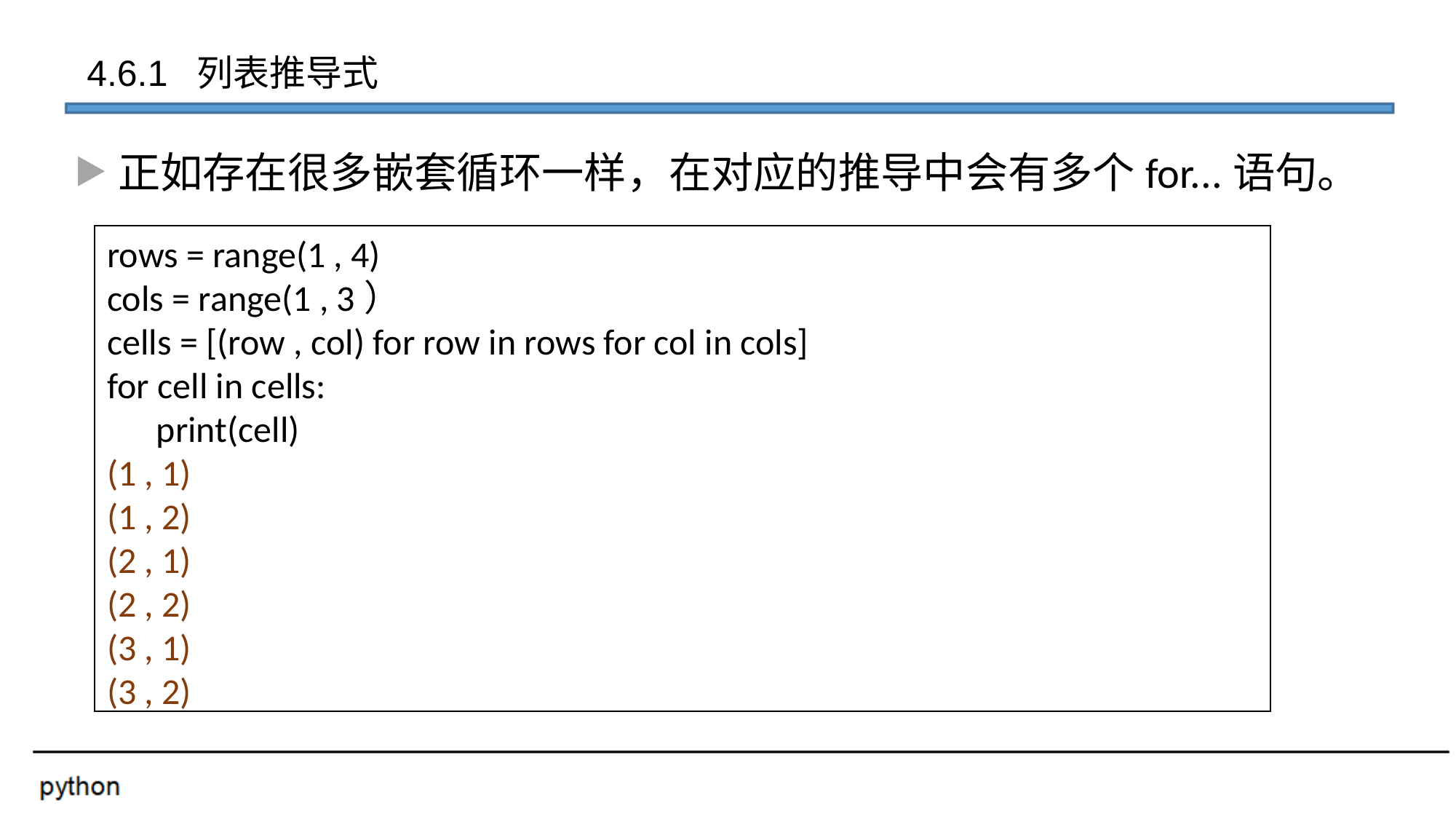

4.6.1  列表推导式
正如存在很多嵌套循环一样，在对应的推导中会有多个for...语句。

rows = range(1 , 4)
cols = range(1 , 3）
cells = [(row , col) for row in rows for col in cols]
for cell in cells:
      print(cell)
(1 , 1)
(1 , 2)
(2 , 1)
(2 , 2)
(3 , 1)
(3 , 2)
29